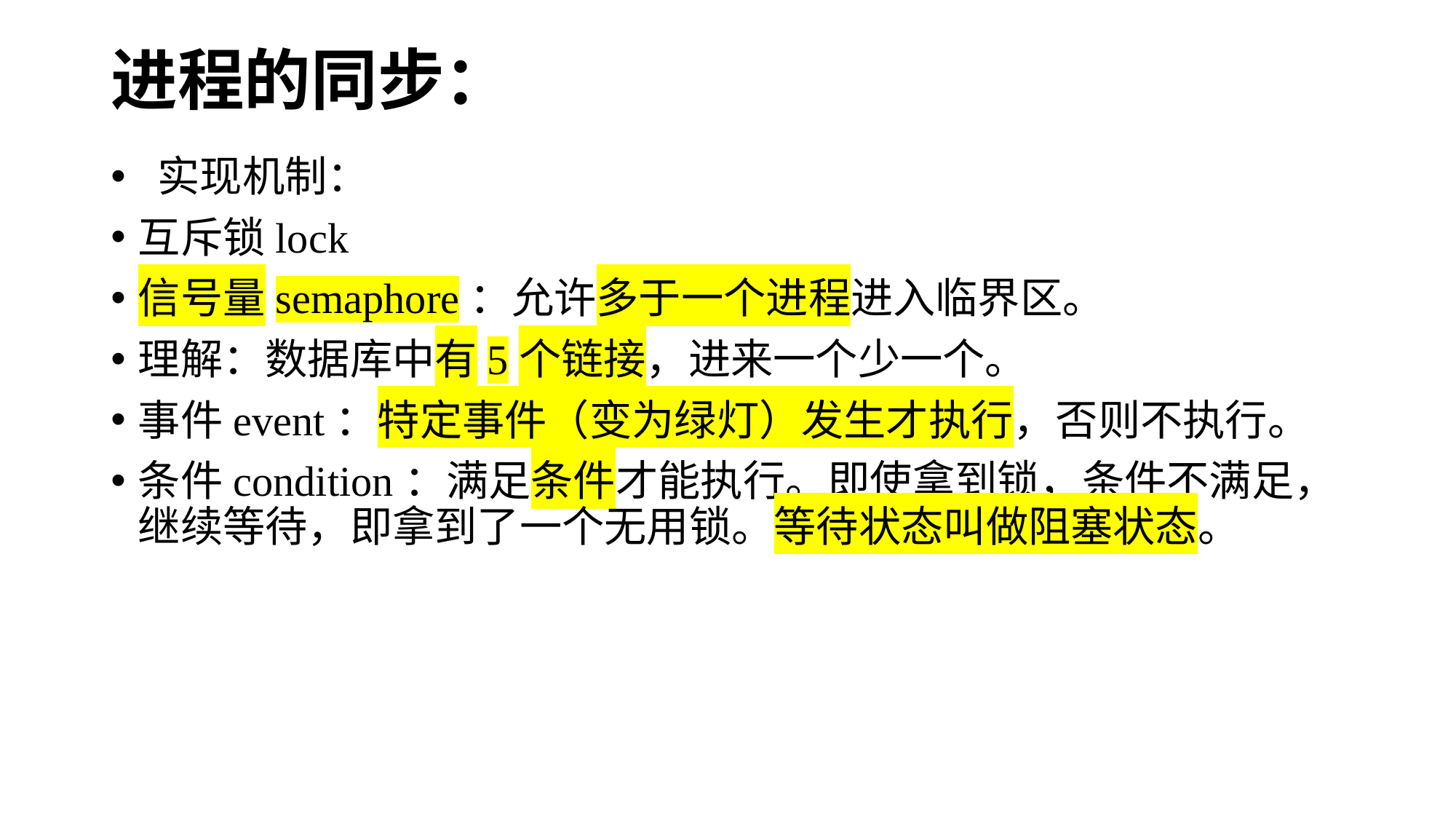

# 进程的同步：
 实现机制：
互斥锁lock
信号量semaphore：允许多于一个进程进入临界区。
理解：数据库中有5个链接，进来一个少一个。
事件event：特定事件（变为绿灯）发生才执行，否则不执行。
条件condition：满足条件才能执行。即使拿到锁，条件不满足，继续等待，即拿到了一个无用锁。等待状态叫做阻塞状态。